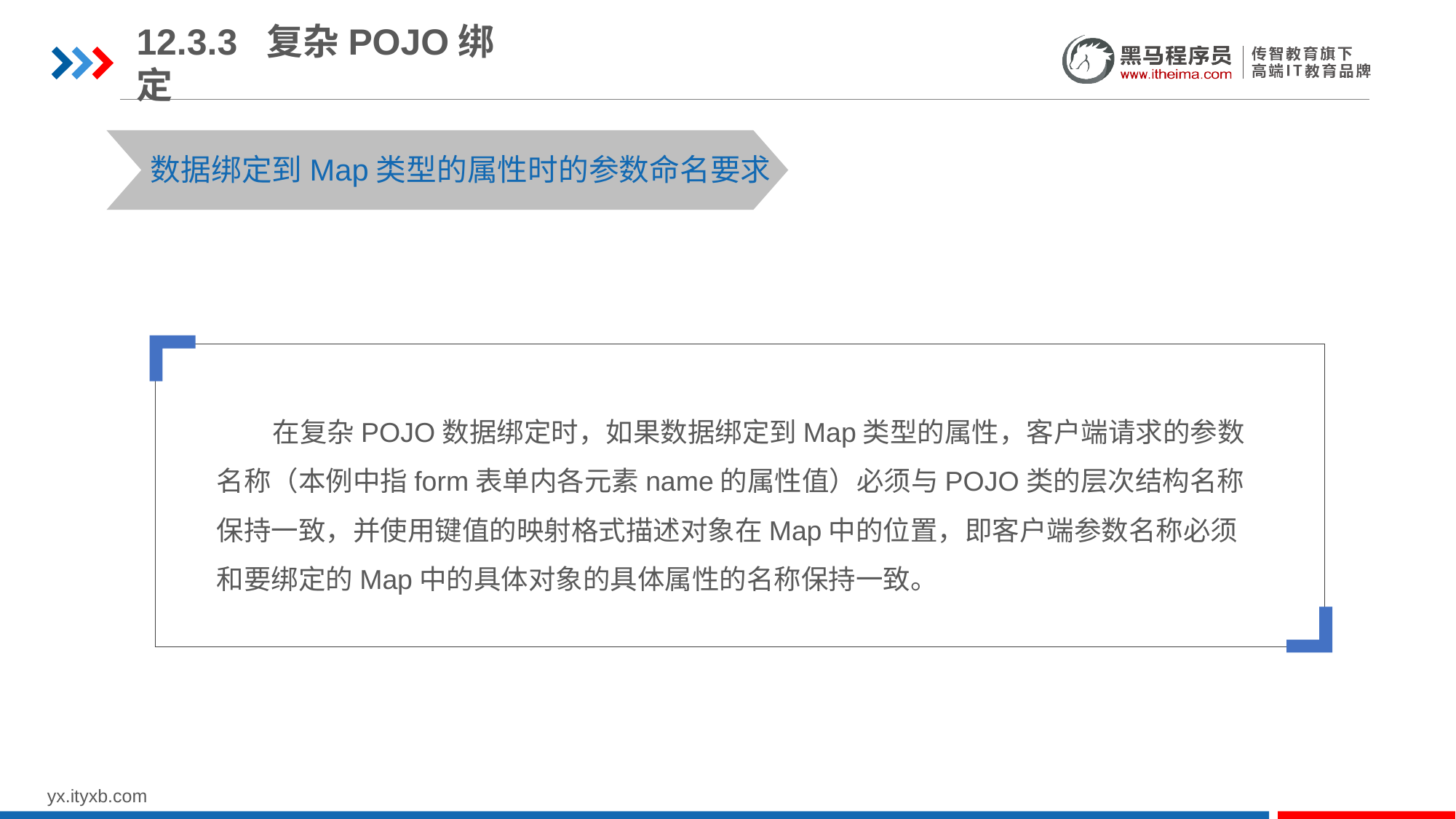

12.3.3  复杂POJO绑定

数据绑定到Map类型的属性时的参数命名要求

        在复杂POJO数据绑定时，如果数据绑定到Map类型的属性，客户端请求的参数名称（本例中指form表单内各元素name的属性值）必须与POJO类的层次结构名称保持一致，并使用键值的映射格式描述对象在Map中的位置，即客户端参数名称必须和要绑定的Map中的具体对象的具体属性的名称保持一致。